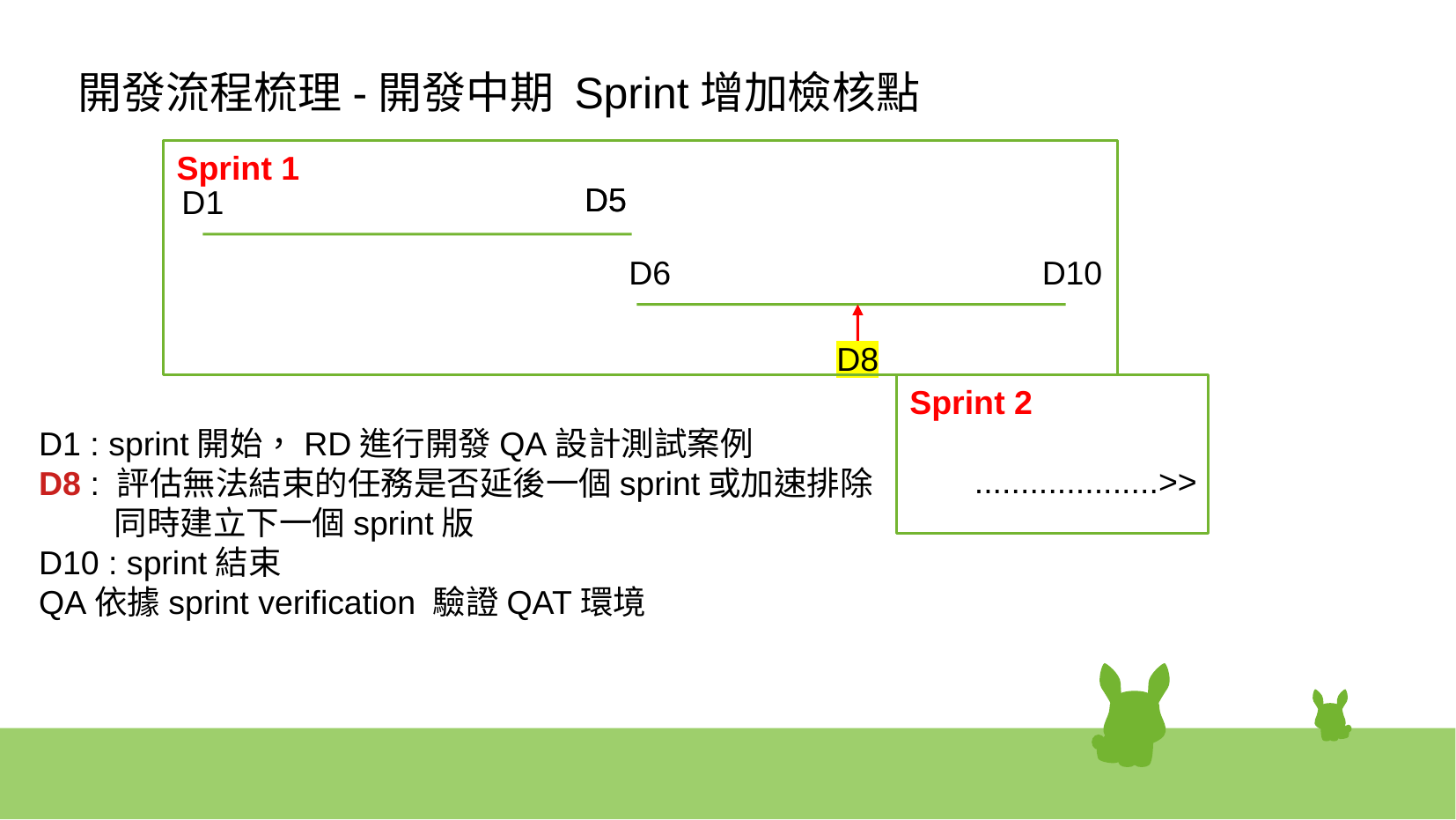

# 開發流程梳理-開發中期 Sprint增加檢核點
Sprint 1
D5
D5
D1

D6
D10

D8
Sprint 2

       ....................>>
D1 : sprint開始，RD進行開發QA設計測試案例
D8 : 評估無法結束的任務是否延後一個sprint或加速排除
         同時建立下一個sprint版
D10 : sprint結束
QA依據sprint verification 驗證QAT環境